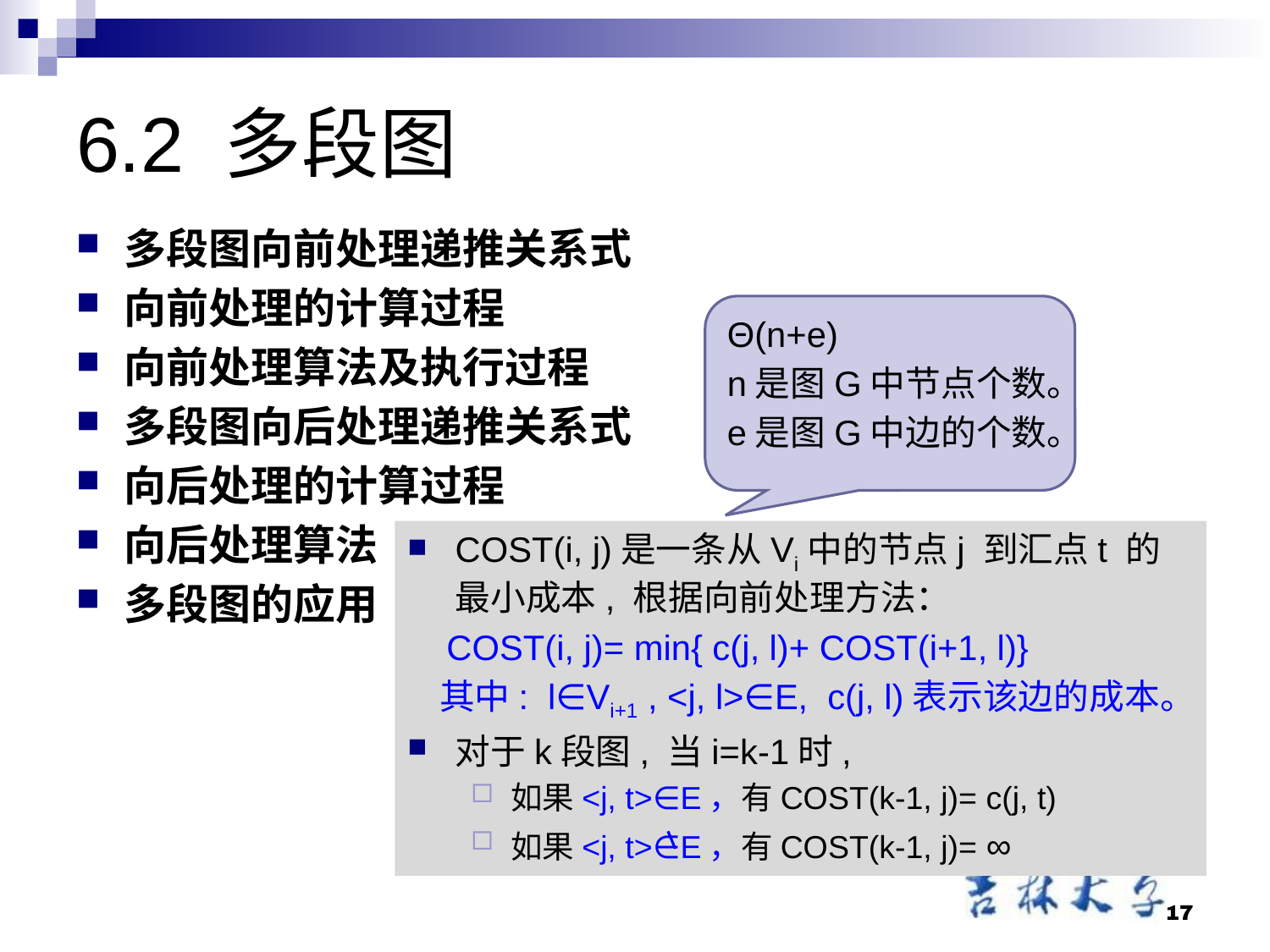

# 6.2 多段图
多段图向前处理递推关系式
向前处理的计算过程
向前处理算法及执行过程
多段图向后处理递推关系式
向后处理的计算过程
向后处理算法
多段图的应用
Θ(n+e)
n是图G中节点个数。
e是图G中边的个数。
COST(i, j)是一条从Vi中的节点j 到汇点t 的最小成本, 根据向前处理方法：
    COST(i, j)= min{ c(j, l)+ COST(i+1, l)}
   其中:  l∈Vi+1 , <j, l>∈E,  c(j, l)表示该边的成本。
对于k段图, 当i=k-1时,
如果<j, t>∈E，有COST(k-1, j)= c(j, t)
如果<j, t>∈E，有COST(k-1, j)= ∞

17